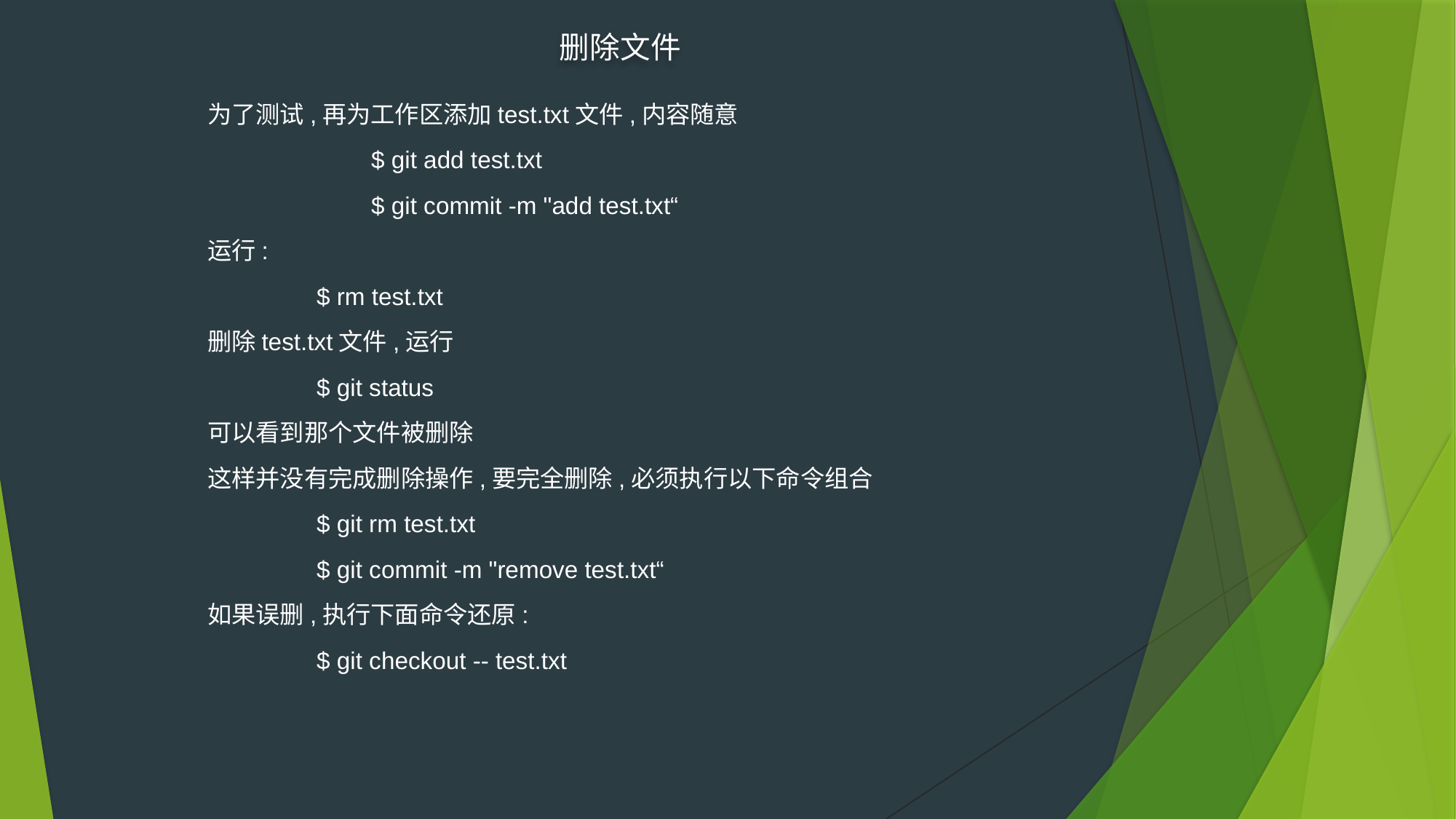

删除文件
为了测试,再为工作区添加test.txt文件,内容随意
	$ git add test.txt
	$ git commit -m "add test.txt“
运行:
	$ rm test.txt
删除test.txt文件,运行
	$ git status
可以看到那个文件被删除
这样并没有完成删除操作,要完全删除,必须执行以下命令组合
	$ git rm test.txt
	$ git commit -m "remove test.txt“
如果误删,执行下面命令还原:
	$ git checkout -- test.txt